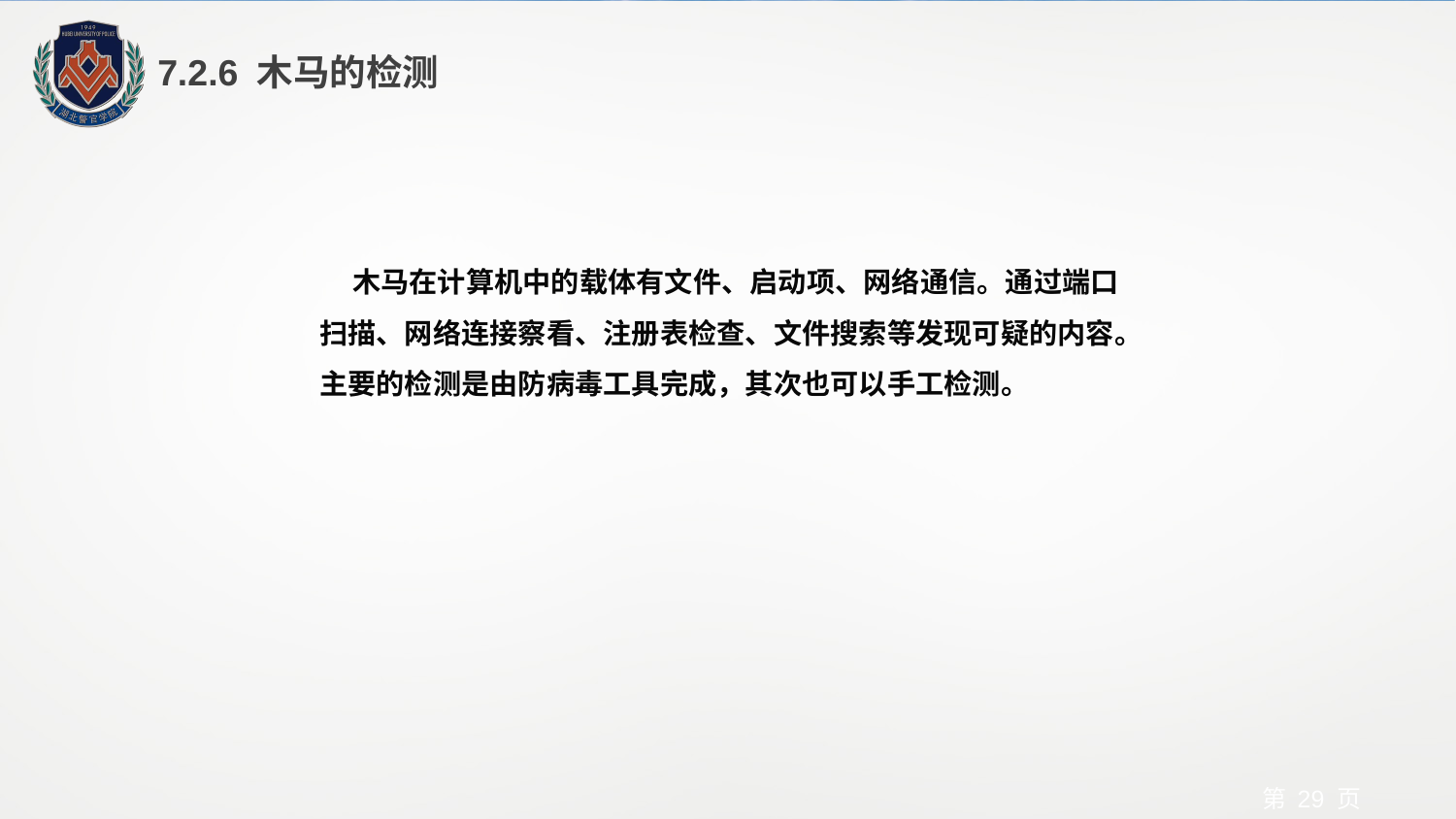

7.2.6 木马的检测
    木马在计算机中的载体有文件、启动项、网络通信。通过端口扫描、网络连接察看、注册表检查、文件搜索等发现可疑的内容。主要的检测是由防病毒工具完成，其次也可以手工检测。